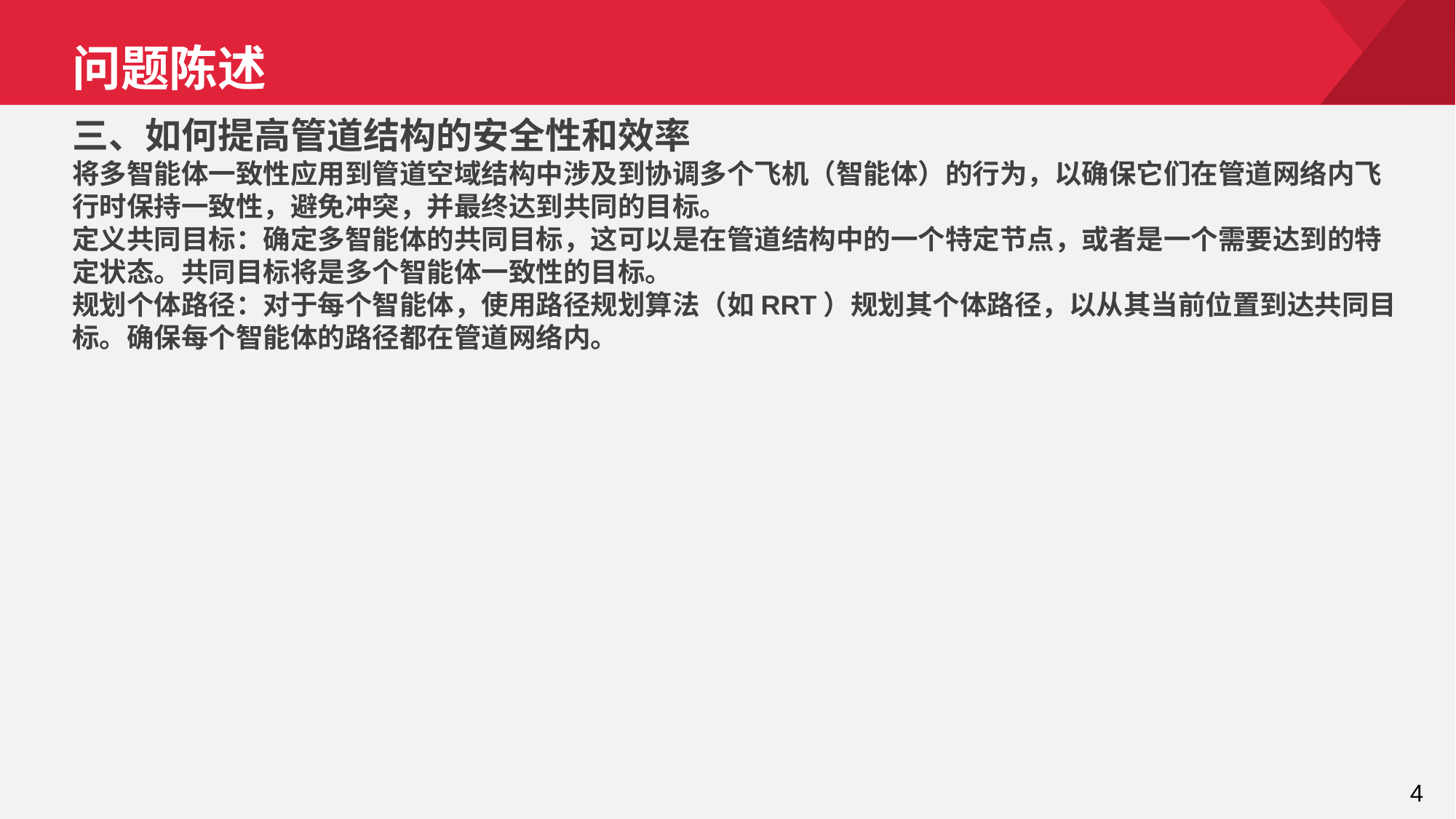

问题陈述
三、如何提高管道结构的安全性和效率
将多智能体一致性应用到管道空域结构中涉及到协调多个飞机（智能体）的行为，以确保它们在管道网络内飞行时保持一致性，避免冲突，并最终达到共同的目标。
定义共同目标：确定多智能体的共同目标，这可以是在管道结构中的一个特定节点，或者是一个需要达到的特定状态。共同目标将是多个智能体一致性的目标。
规划个体路径：对于每个智能体，使用路径规划算法（如RRT）规划其个体路径，以从其当前位置到达共同目标。确保每个智能体的路径都在管道网络内。
4